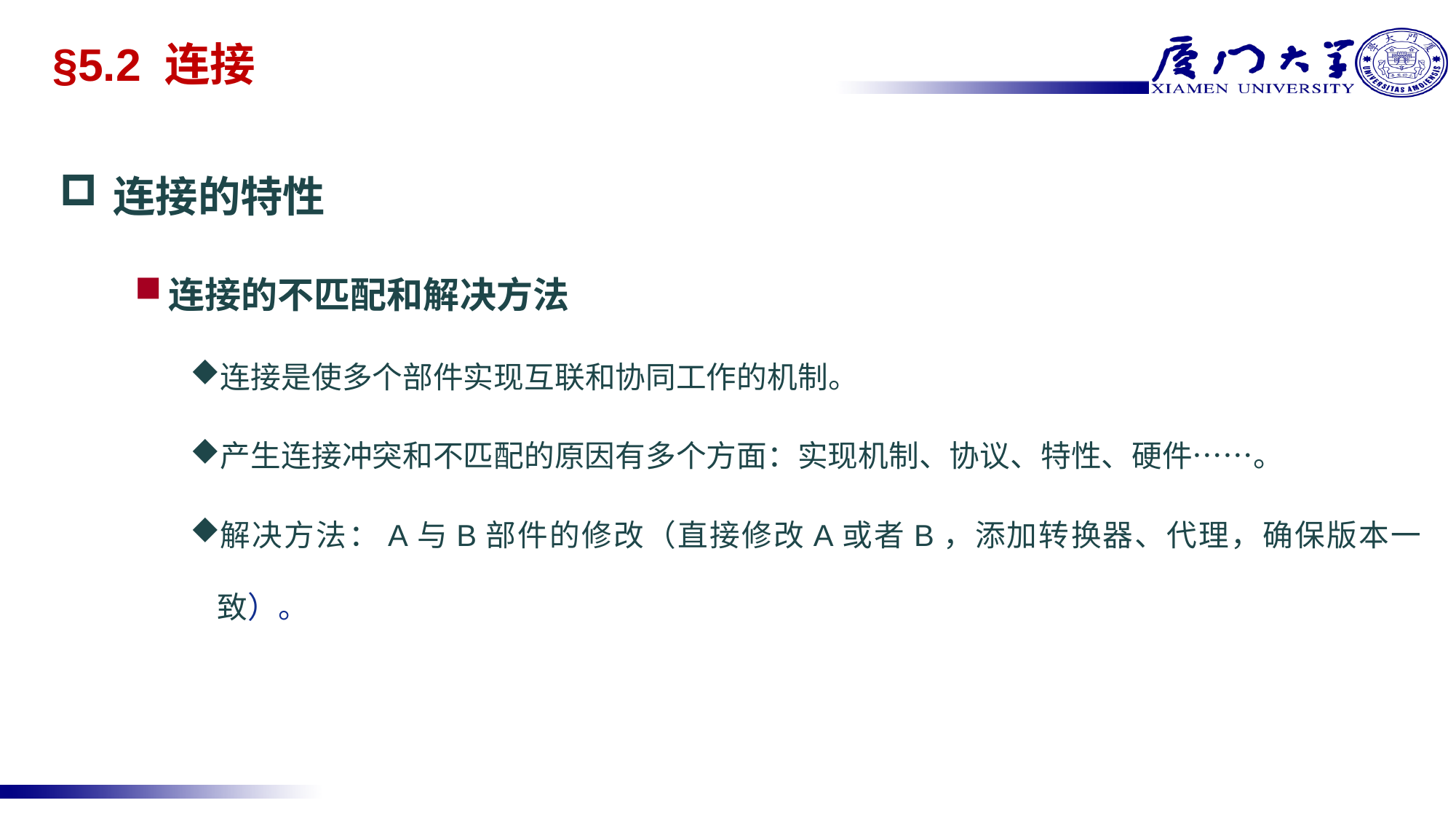

# §5.2 连接
连接的特性
连接的不匹配和解决方法
连接是使多个部件实现互联和协同工作的机制。
产生连接冲突和不匹配的原因有多个方面：实现机制、协议、特性、硬件……。
解决方法：A与B部件的修改（直接修改A或者B，添加转换器、代理，确保版本一致）。